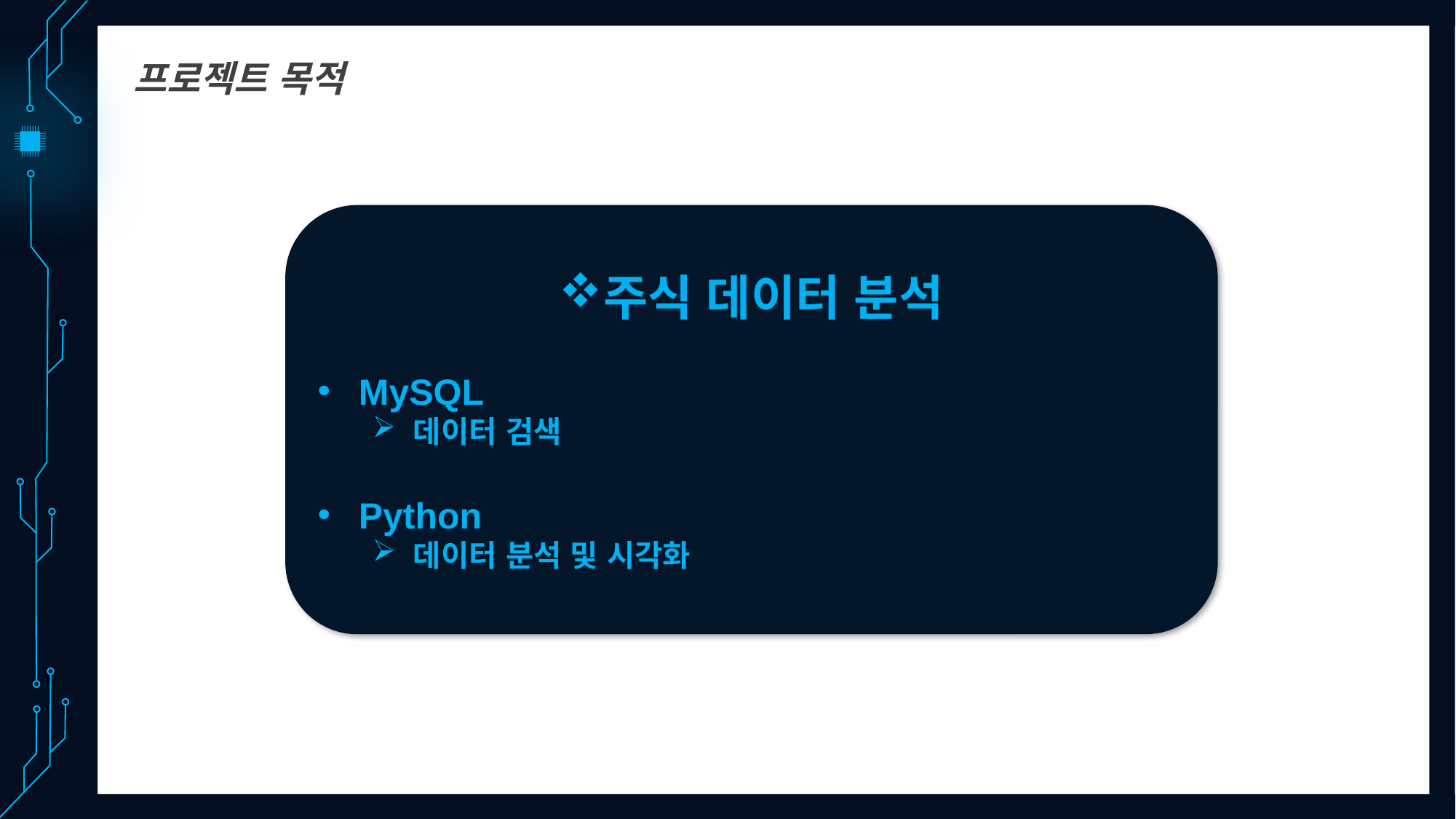

프로젝트 목적

주식 데이터 분석

MySQL
데이터 검색

Python
데이터 분석 및 시각화